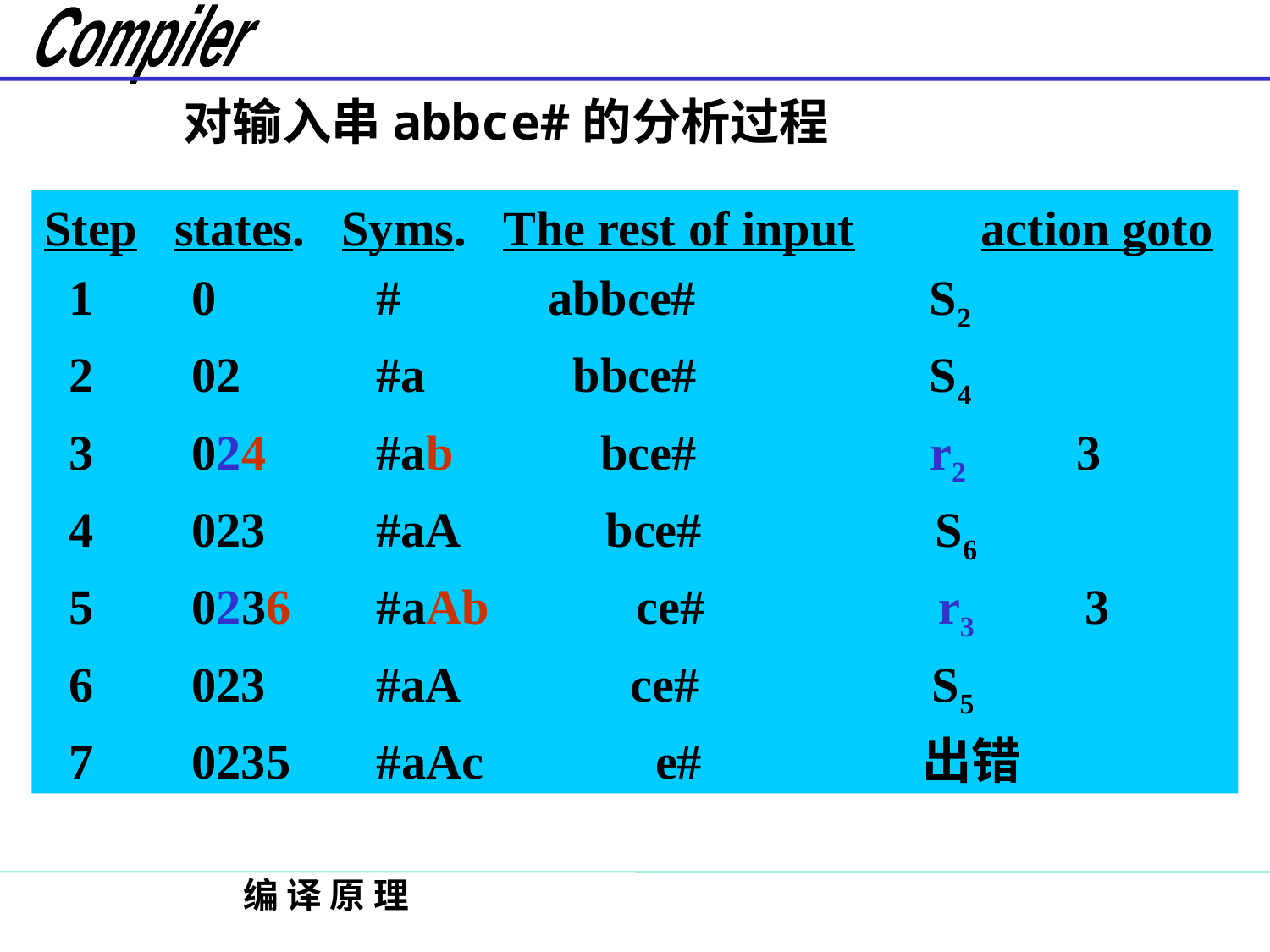

对输入串abbce#的分析过程
Step   states.   Syms.   The rest of input	action goto
  1        0             #            abbce#                   S2
  2        02           #a            bbce#                   S4
  3        024         #ab            bce#                   r2         3
  4        023         #aA            bce#                   S6
  5        0236       #aAb            ce#                   r3         3
  6        023         #aA              ce#                   S5
  7        0235       #aAc              e#                 出错